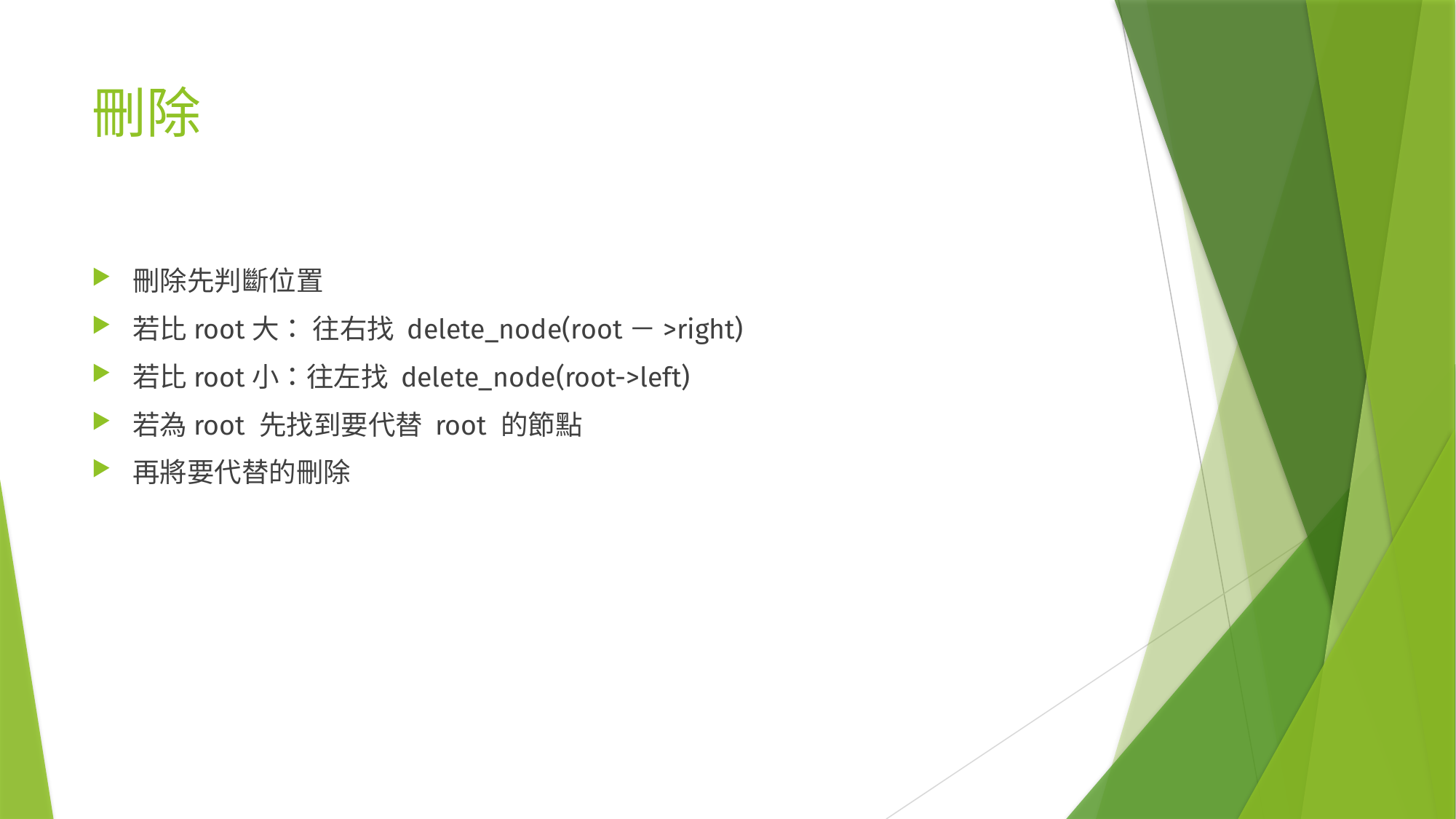

# 刪除
刪除先判斷位置
若比root大： 往右找 delete_node(root－>right)
若比root小：往左找 delete_node(root->left)
若為root 先找到要代替 root 的節點
再將要代替的刪除